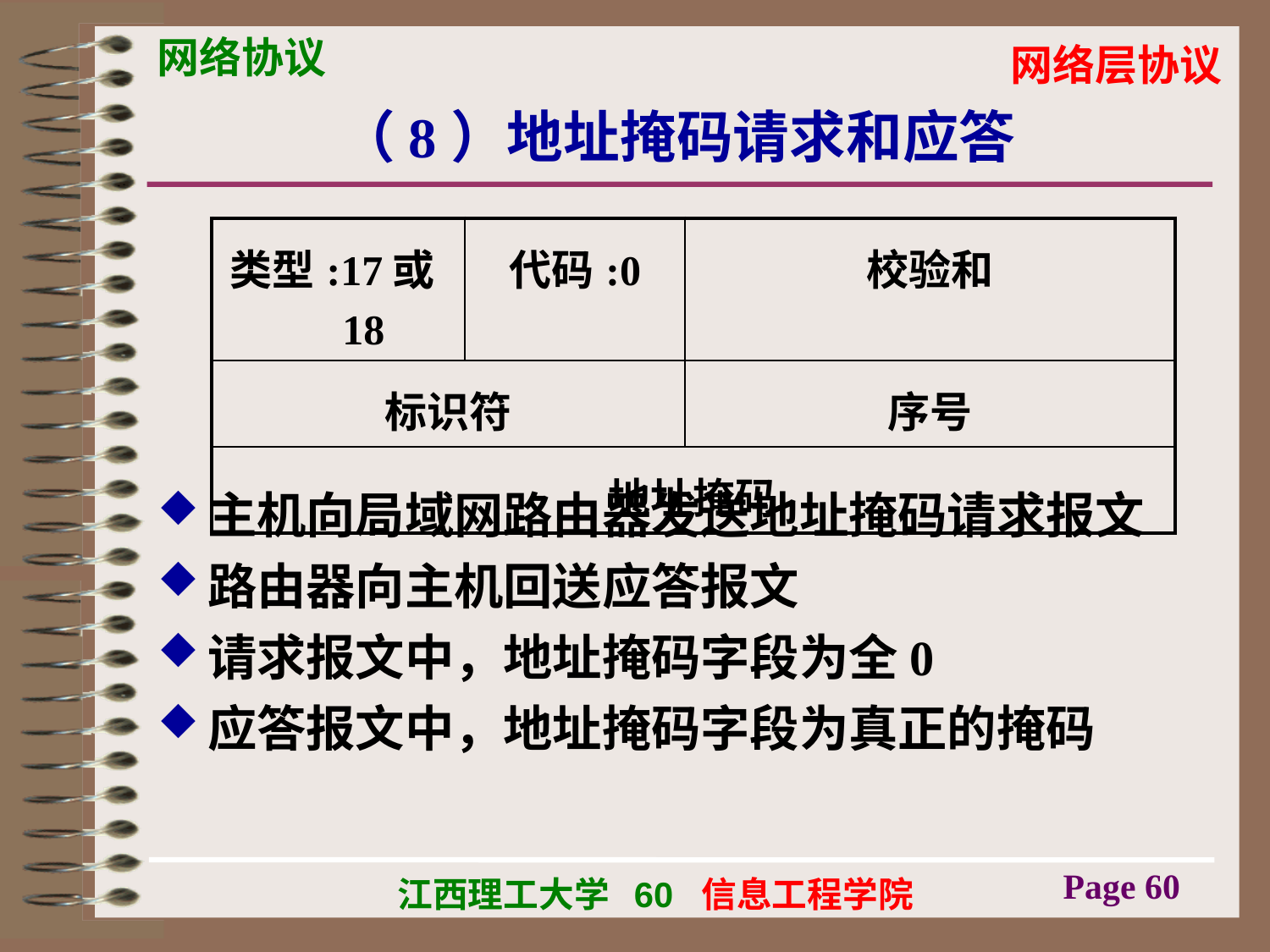

# （8）地址掩码请求和应答
| 类型:17或18 | 代码:0 | 校验和 |
| --- | --- | --- |
| 标识符 |  | 序号 |
| 地址掩码 |  |  |
主机向局域网路由器发送地址掩码请求报文
路由器向主机回送应答报文
请求报文中，地址掩码字段为全0
应答报文中，地址掩码字段为真正的掩码
Page 60